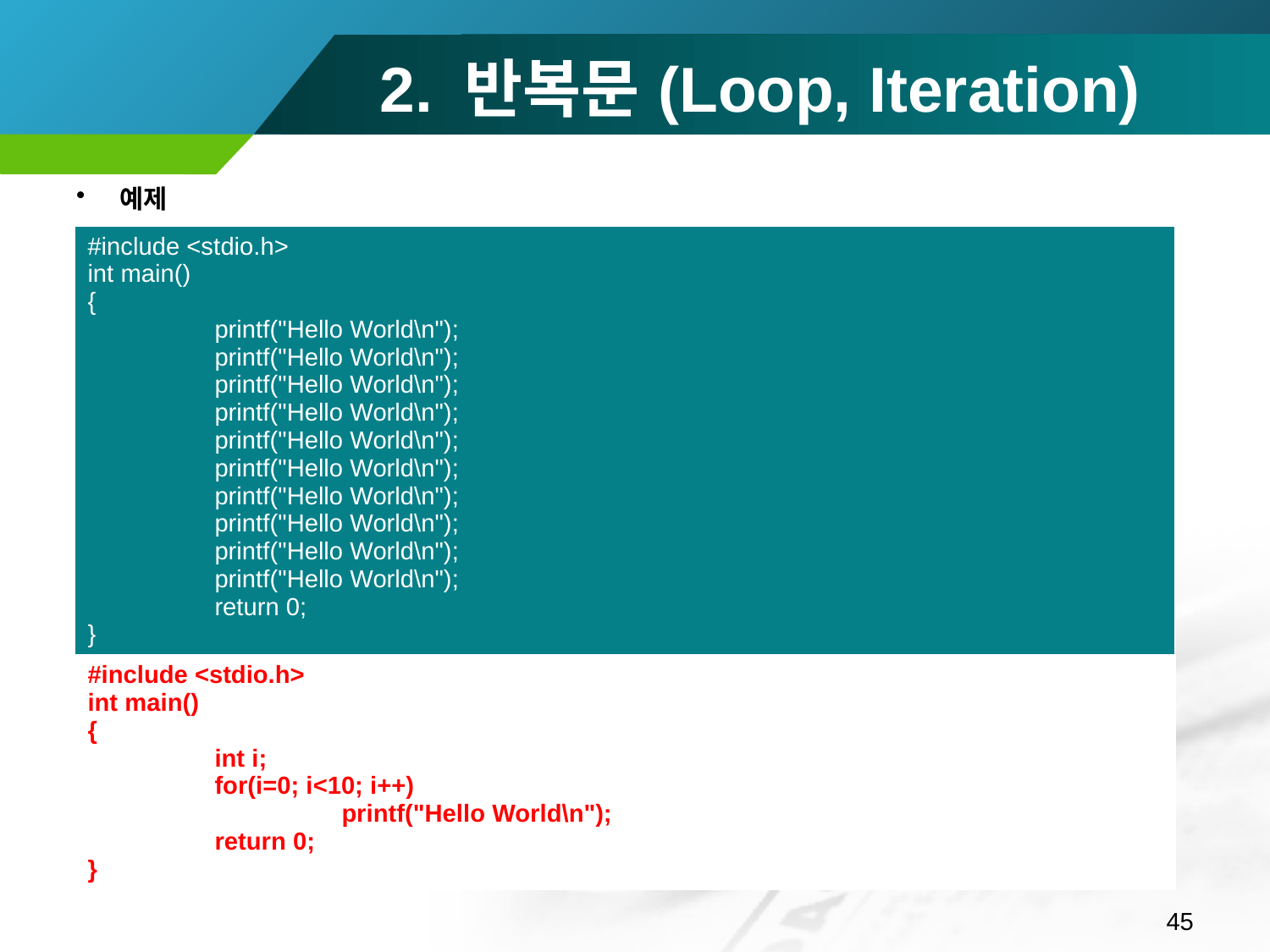

# 2. 반복문(Loop, Iteration)
예제
| #include <stdio.h> int main() { printf("Hello World\n"); printf("Hello World\n"); printf("Hello World\n"); printf("Hello World\n"); printf("Hello World\n"); printf("Hello World\n"); printf("Hello World\n"); printf("Hello World\n"); printf("Hello World\n"); printf("Hello World\n"); return 0; } |
| --- |
| #include <stdio.h> int main() { int i; for(i=0; i<10; i++) printf("Hello World\n"); return 0; } |
45